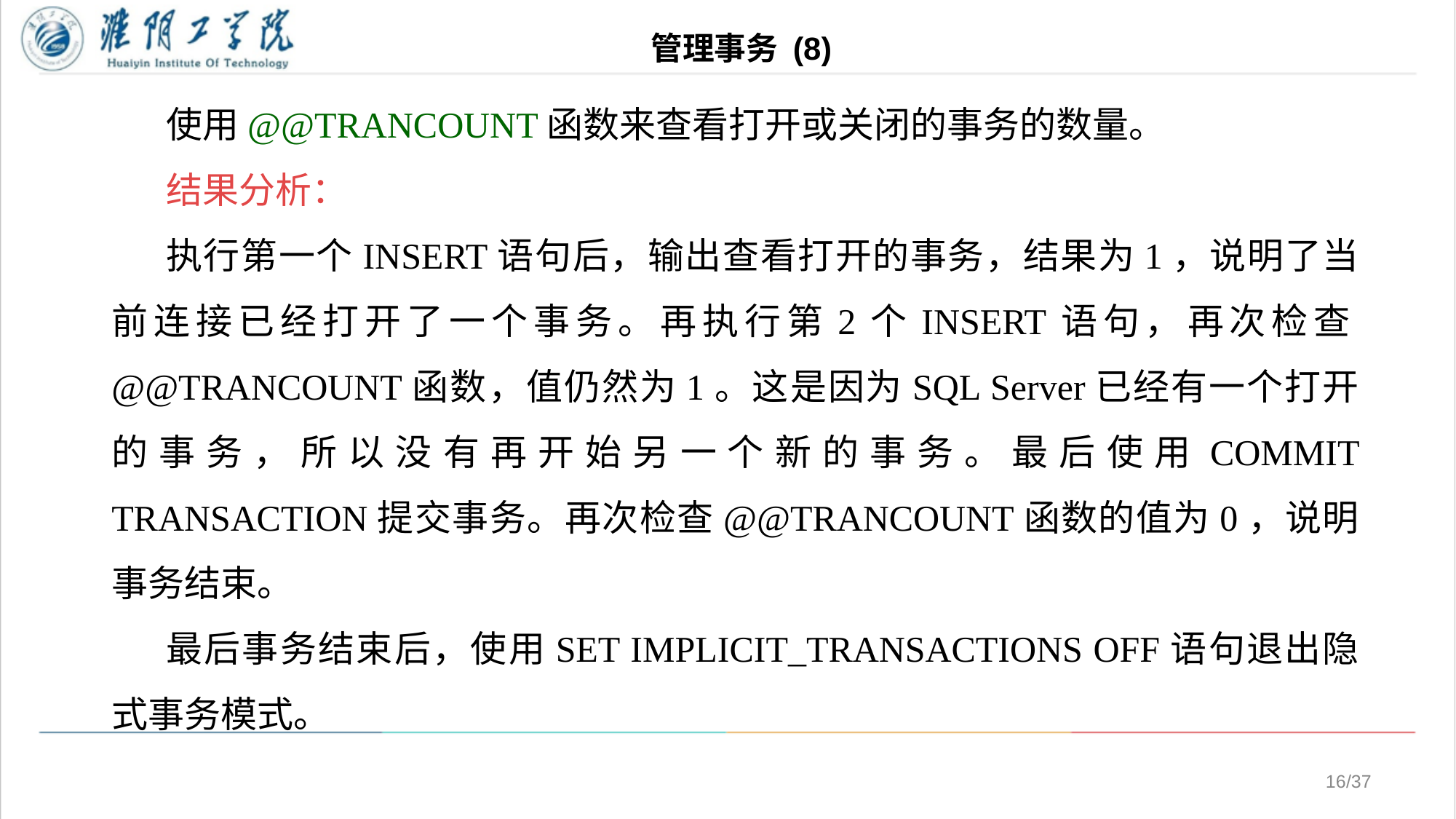

# 管理事务 (8)
使用@@TRANCOUNT函数来查看打开或关闭的事务的数量。
结果分析：
执行第一个INSERT语句后，输出查看打开的事务，结果为1，说明了当前连接已经打开了一个事务。再执行第2个INSERT语句，再次检查@@TRANCOUNT函数，值仍然为1。这是因为SQL Server已经有一个打开的事务，所以没有再开始另一个新的事务。最后使用COMMIT TRANSACTION提交事务。再次检查@@TRANCOUNT函数的值为0，说明事务结束。
最后事务结束后，使用SET IMPLICIT_TRANSACTIONS OFF语句退出隐式事务模式。

16/37